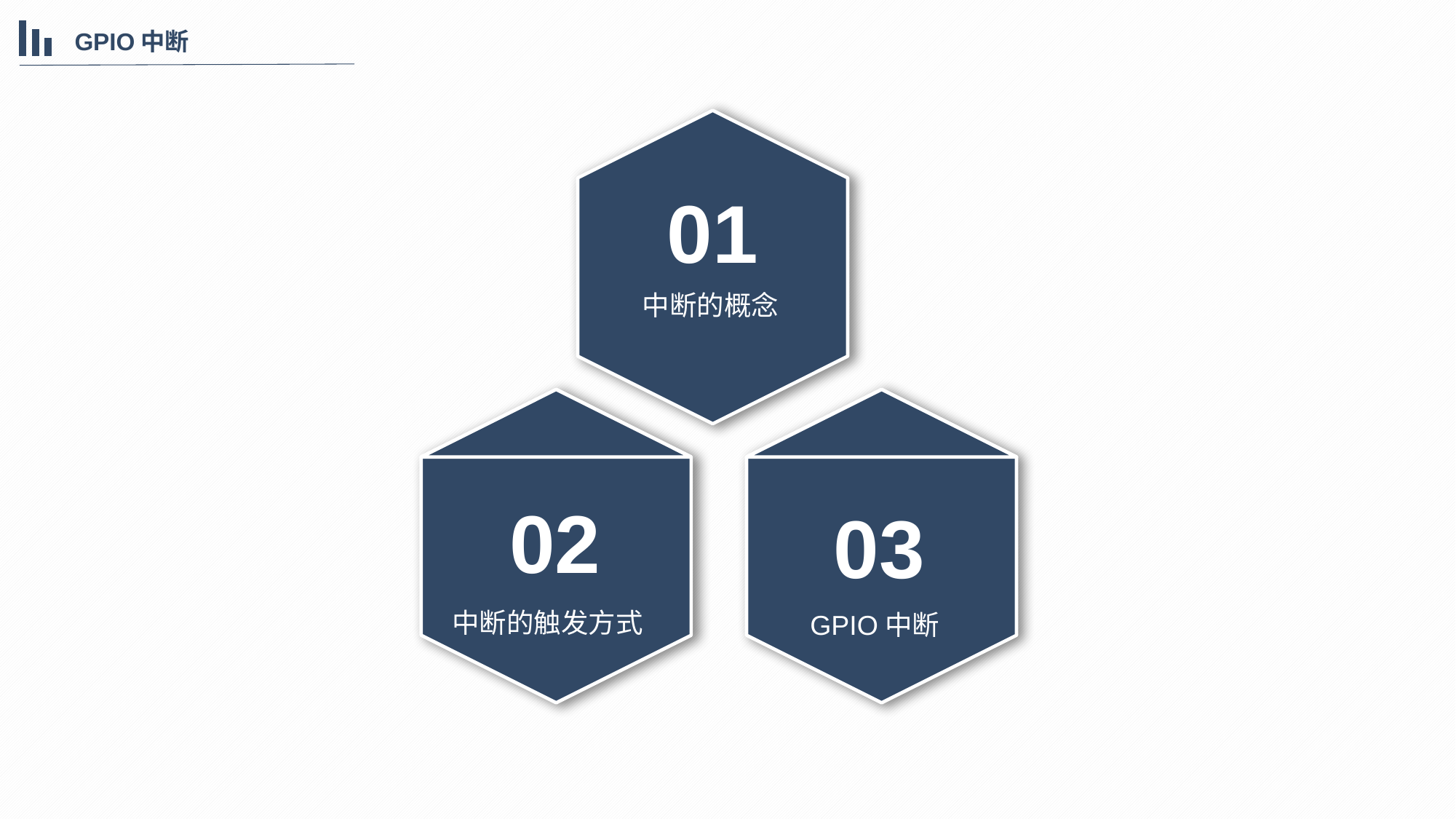

GPIO中断

01
中断的概念

02
03
中断的触发方式
GPIO中断